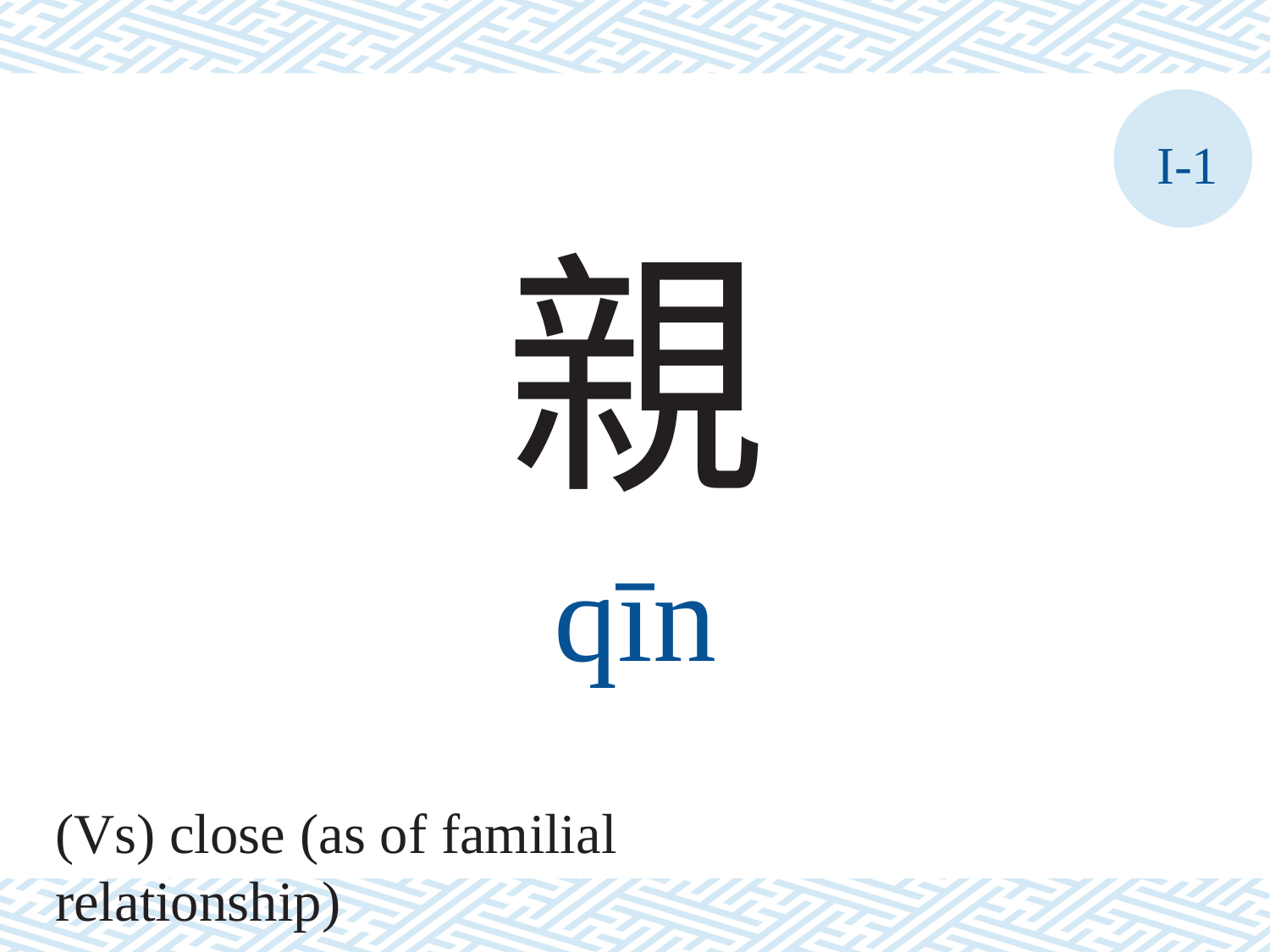

I-1
親
qīn
(Vs) close (as of familial relationship)